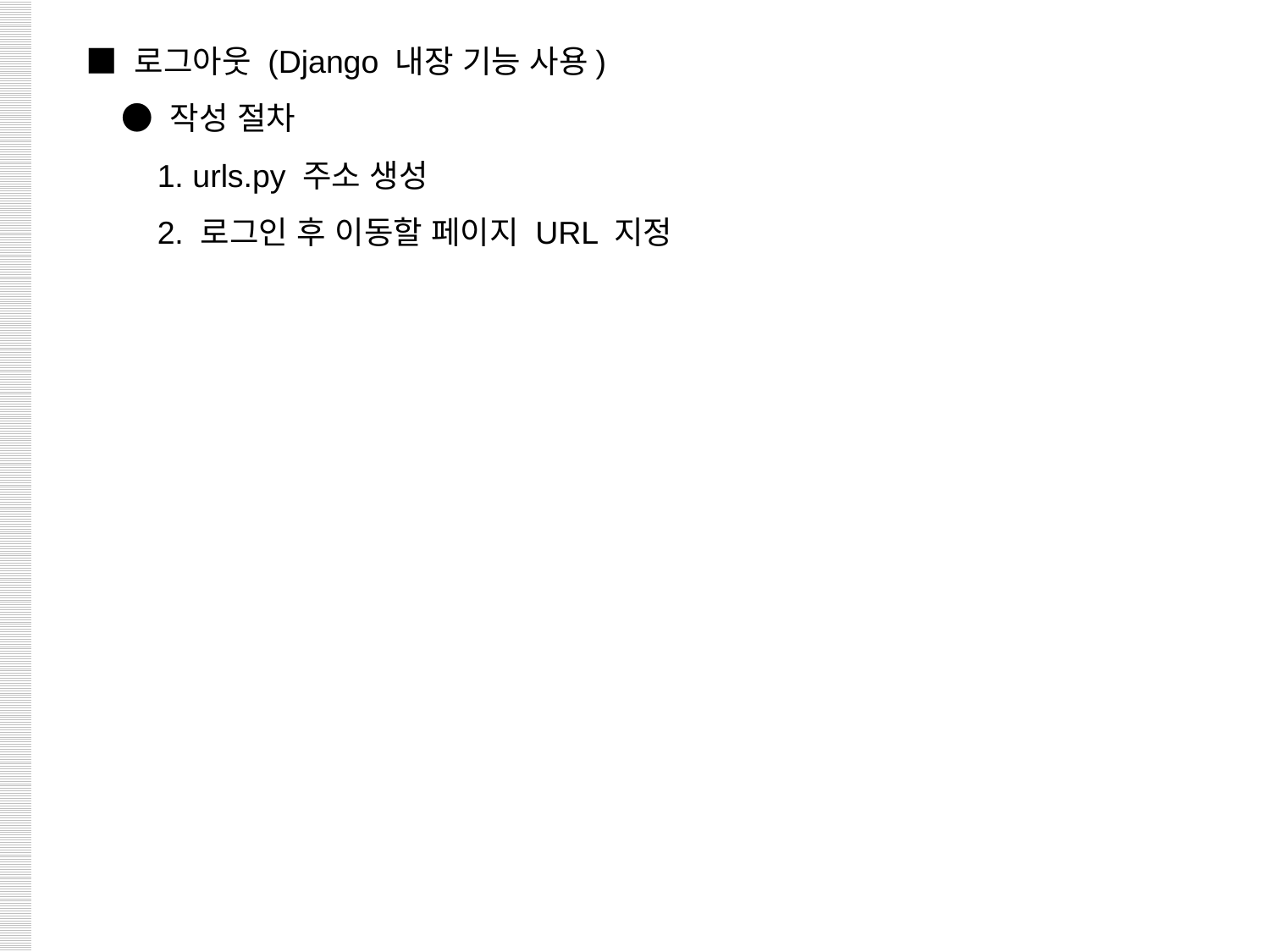

■ 로그아웃 (Django 내장 기능 사용)
    ● 작성 절차
        1. urls.py 주소 생성
        2. 로그인 후 이동할 페이지 URL 지정